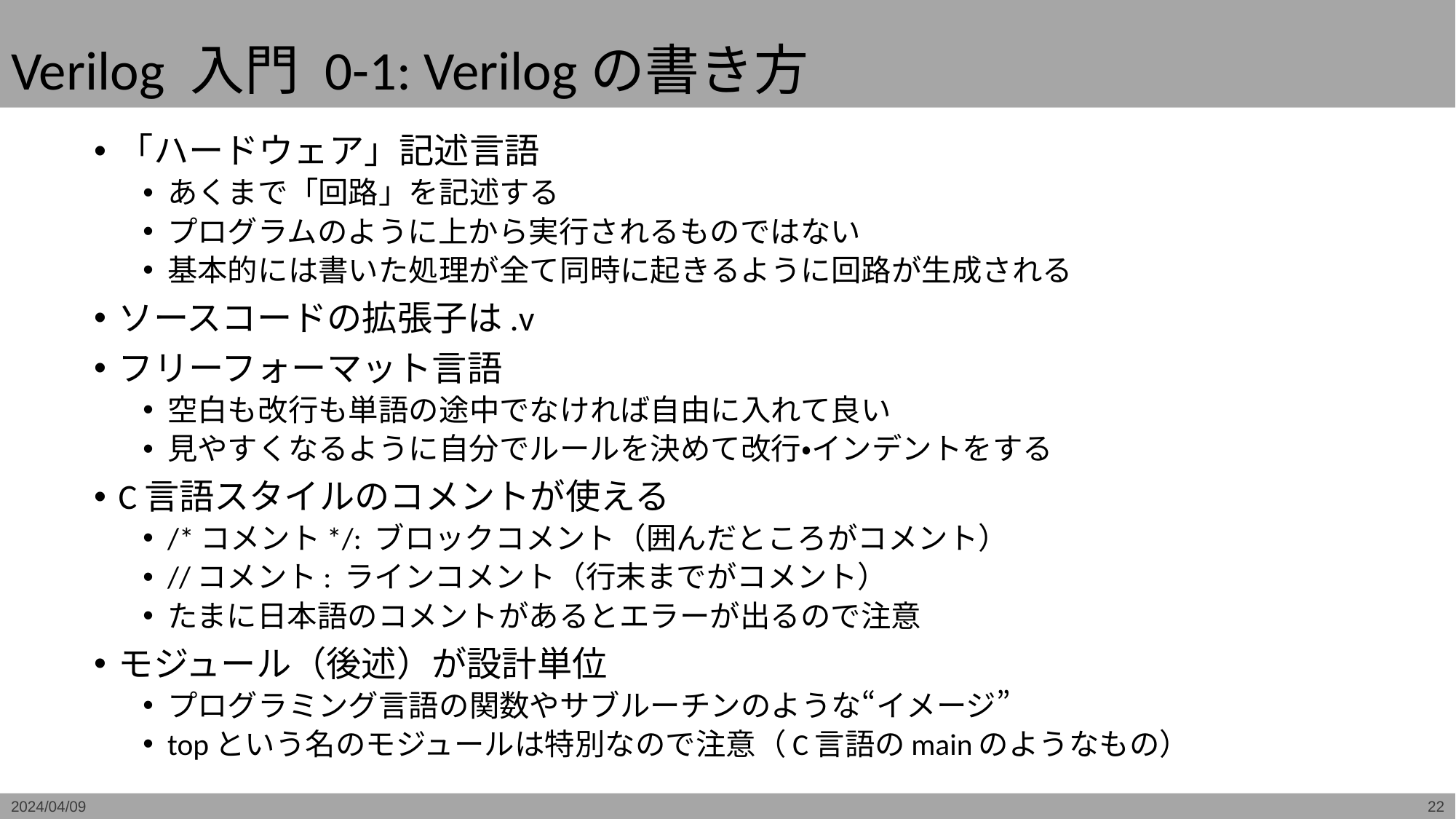

# Verilog 入門 0-1: Verilogの書き方
「ハードウェア」記述言語
あくまで「回路」を記述する
プログラムのように上から実行されるものではない
基本的には書いた処理が全て同時に起きるように回路が生成される
ソースコードの拡張子は.v
フリーフォーマット言語
空白も改行も単語の途中でなければ自由に入れて良い
見やすくなるように自分でルールを決めて改行・インデントをする
C言語スタイルのコメントが使える
/*コメント*/: ブロックコメント（囲んだところがコメント）
//コメント: ラインコメント（行末までがコメント）
たまに日本語のコメントがあるとエラーが出るので注意
モジュール（後述）が設計単位
プログラミング言語の関数やサブルーチンのような“イメージ”
topという名のモジュールは特別なので注意（C言語のmainのようなもの）

2024/04/09
22